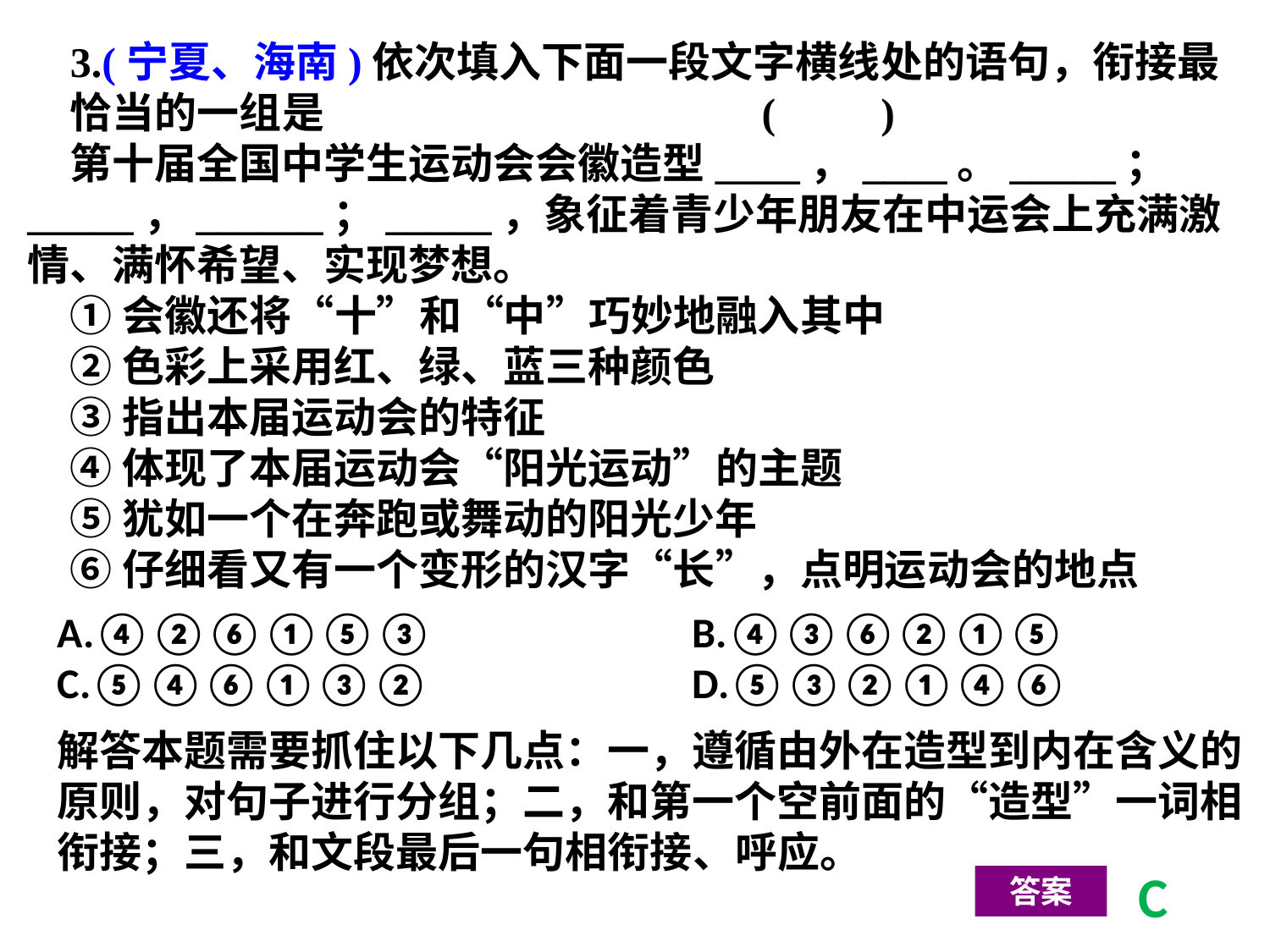

3.(宁夏、海南)依次填入下面一段文字横线处的语句，衔接最
恰当的一组是	                                    (　　)
第十届全国中学生运动会会徽造型____，____。_____；_____，______；_____，象征着青少年朋友在中运会上充满激情、满怀希望、实现梦想。
①会徽还将“十”和“中”巧妙地融入其中
②色彩上采用红、绿、蓝三种颜色
③指出本届运动会的特征
④体现了本届运动会“阳光运动”的主题
⑤犹如一个在奔跑或舞动的阳光少年
⑥仔细看又有一个变形的汉字“长”，点明运动会的地点
A.④②⑥①⑤③			B.④③⑥②①⑤
C.⑤④⑥①③②			D.⑤③②①④⑥
解答本题需要抓住以下几点：一，遵循由外在造型到内在含义的原则，对句子进行分组；二，和第一个空前面的“造型”一词相衔接；三，和文段最后一句相衔接、呼应。
C
答案